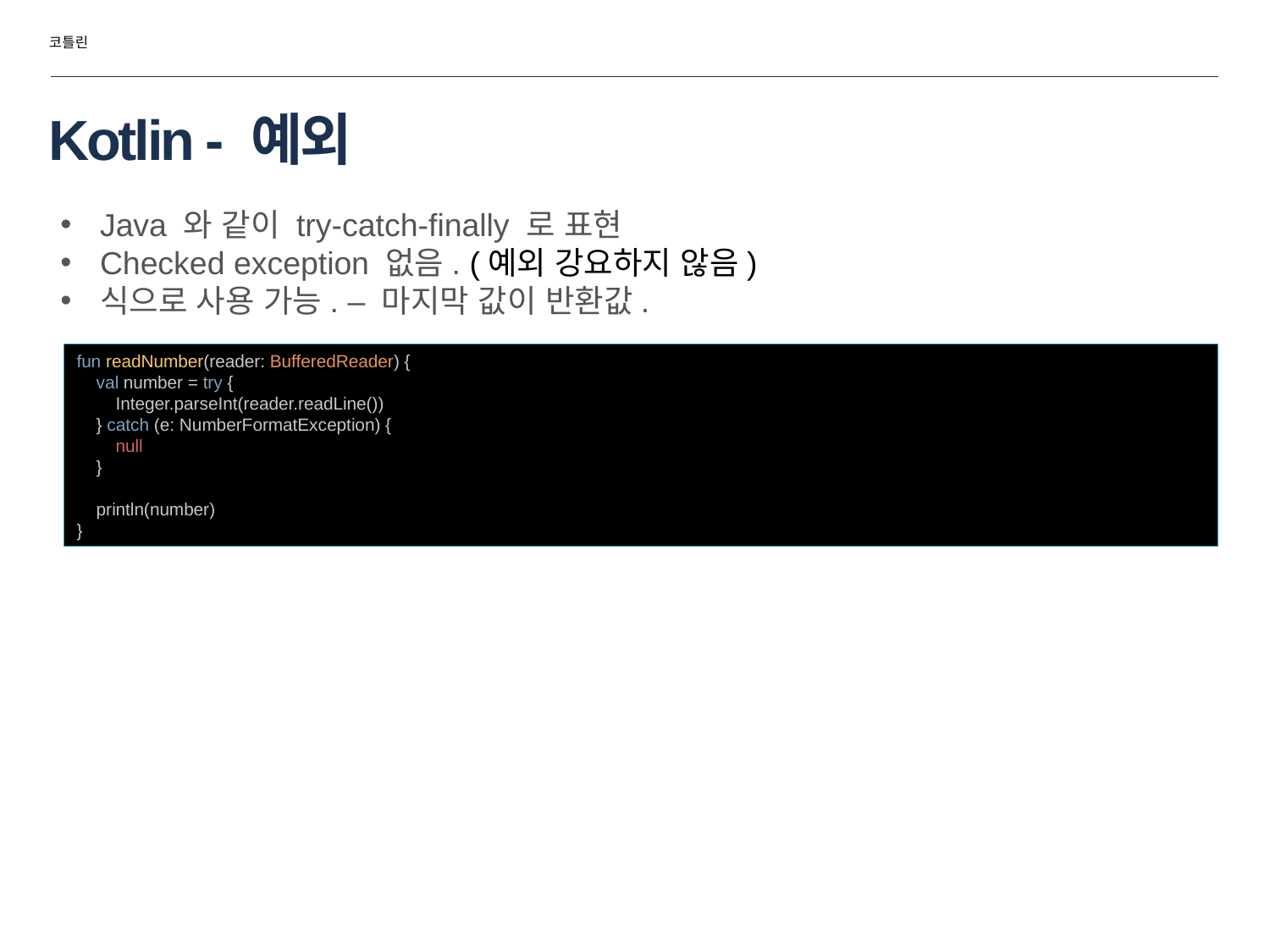

코틀린
# Kotlin - 예외

Java 와 같이 try-catch-finally 로 표현
Checked exception 없음. (예외 강요하지 않음)
식으로 사용 가능. – 마지막 값이 반환값.

fun readNumber(reader: BufferedReader) {
    val number = try {
        Integer.parseInt(reader.readLine())
    } catch (e: NumberFormatException) {
        null
    }

    println(number)
}